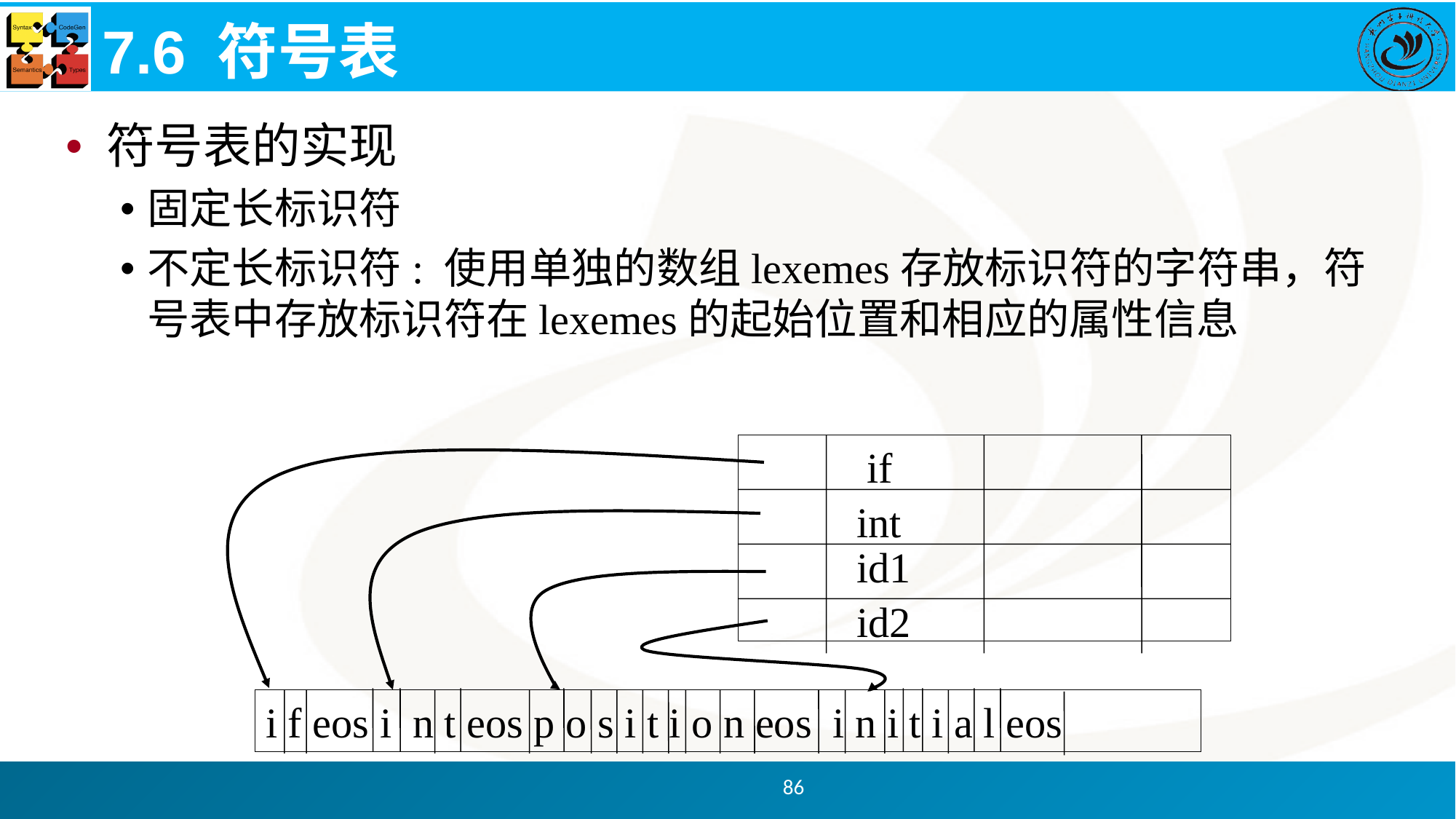

# 7.6 符号表
符号表的实现
固定长标识符
不定长标识符: 使用单独的数组lexemes存放标识符的字符串，符号表中存放标识符在lexemes的起始位置和相应的属性信息

if

int

id1

id2

i f eos i  n t eos p o s i t i o n eos  i n i t i a l eos

86